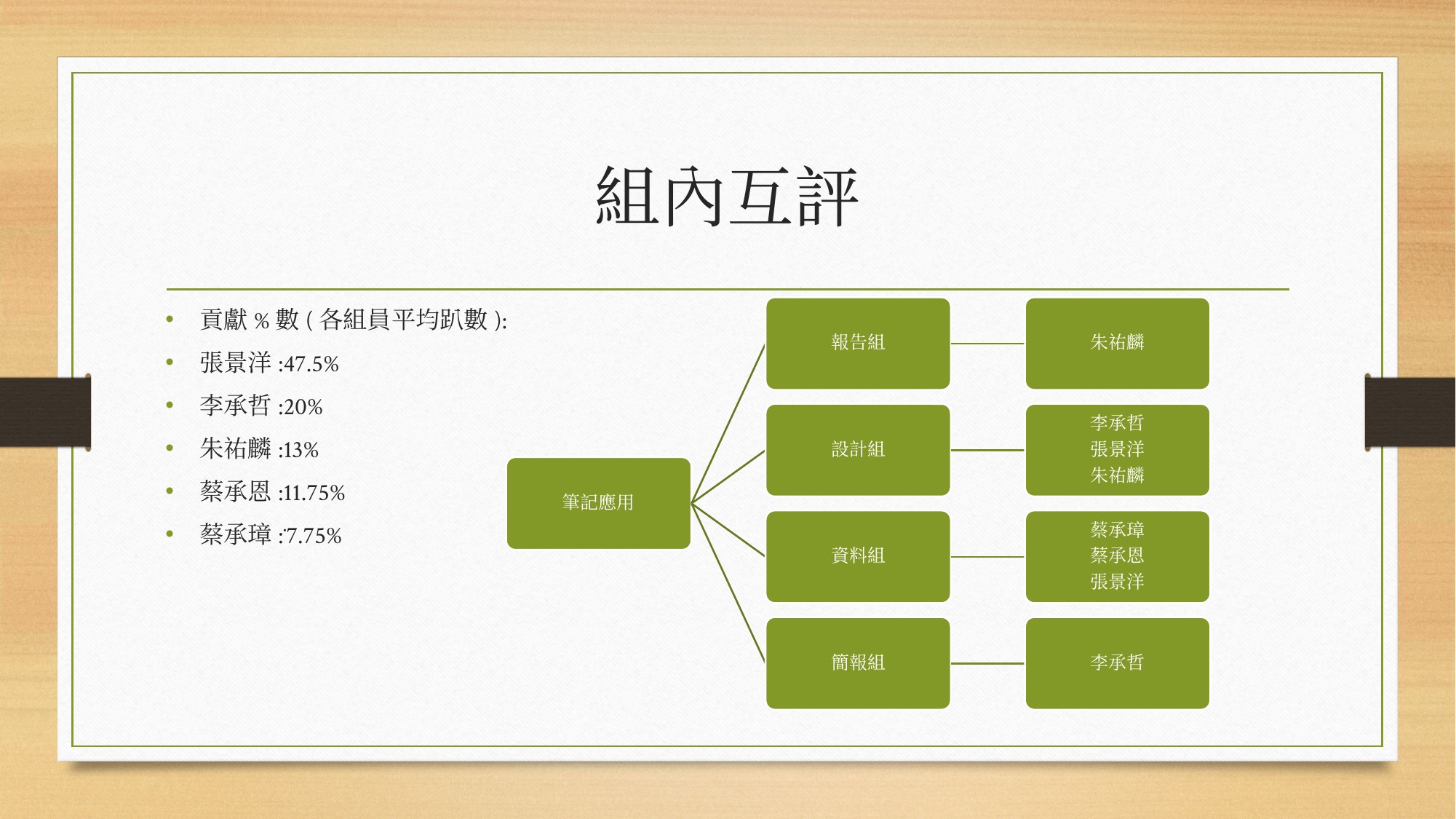

# 組內互評

報告組
朱祐麟

設計組
李承哲
張景洋
朱祐麟

筆記應用

資料組
蔡承璋
蔡承恩
張景洋

簡報組
李承哲

貢獻%數(各組員平均趴數):
張景洋:47.5%
李承哲:20%
朱祐麟:13%
蔡承恩:11.75%
蔡承璋:˙7.75%